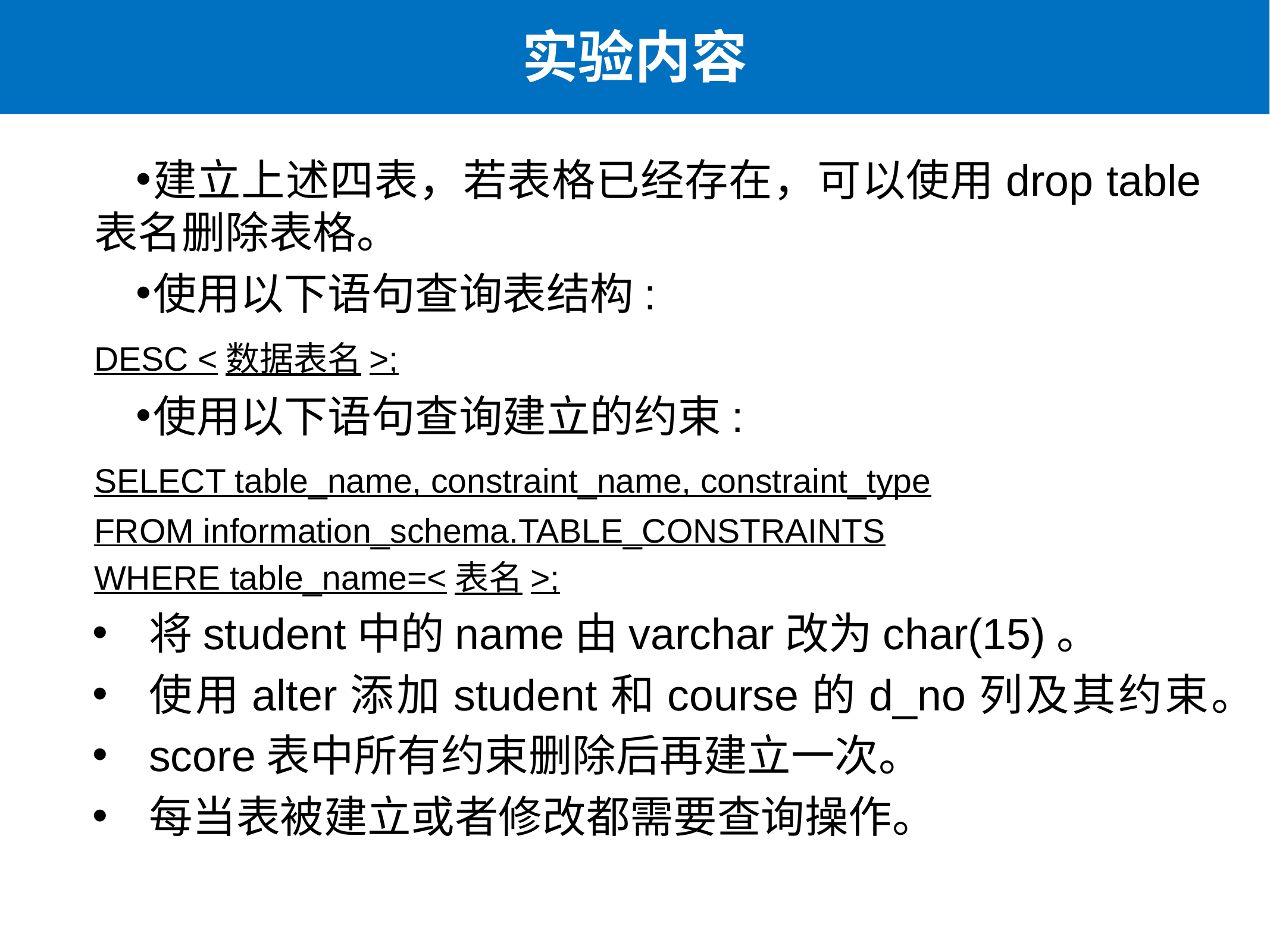

# 实验内容
建立上述四表，若表格已经存在，可以使用drop table表名删除表格。
使用以下语句查询表结构:
	DESC <数据表名>;
使用以下语句查询建立的约束:
	SELECT table_name, constraint_name, constraint_type
	FROM information_schema.TABLE_CONSTRAINTS
	WHERE table_name=<表名>;
将student中的name由varchar改为char(15)。
使用alter添加student和course的d_no列及其约束。
score表中所有约束删除后再建立一次。
每当表被建立或者修改都需要查询操作。